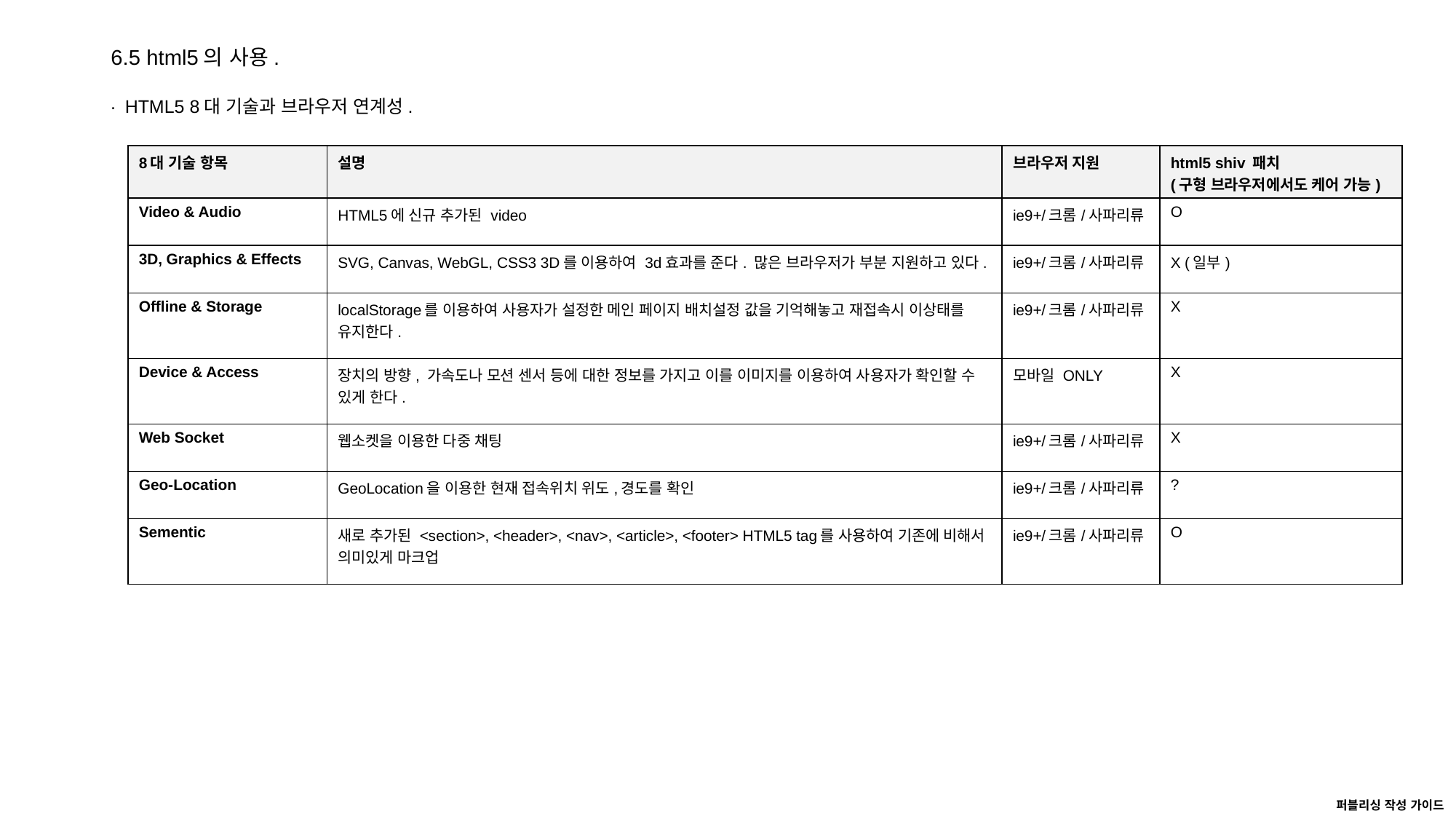

# 6.5 html5의 사용.
HTML5 8대 기술과 브라우저 연계성.
| 8대 기술 항목 | 설명 | 브라우저 지원 | html5 shiv 패치 (구형 브라우저에서도 케어 가능) |
| --- | --- | --- | --- |
| Video & Audio | HTML5에 신규 추가된 video | ie9+/크롬/사파리류 | O |
| 3D, Graphics & Effects | SVG, Canvas, WebGL, CSS3 3D를 이용하여 3d효과를 준다. 많은 브라우저가 부분 지원하고 있다. | ie9+/크롬/사파리류 | X (일부) |
| Offline & Storage | localStorage를 이용하여 사용자가 설정한 메인 페이지 배치설정 값을 기억해놓고 재접속시 이상태를 유지한다. | ie9+/크롬/사파리류 | X |
| Device & Access | 장치의 방향, 가속도나 모션 센서 등에 대한 정보를 가지고 이를 이미지를 이용하여 사용자가 확인할 수 있게 한다. | 모바일 ONLY | X |
| Web Socket | 웹소켓을 이용한 다중 채팅 | ie9+/크롬/사파리류 | X |
| Geo-Location | GeoLocation을 이용한 현재 접속위치 위도,경도를 확인 | ie9+/크롬/사파리류 | ? |
| Sementic | 새로 추가된 <section>, <header>, <nav>, <article>, <footer> HTML5 tag를 사용하여 기존에 비해서 의미있게 마크업 | ie9+/크롬/사파리류 | O |